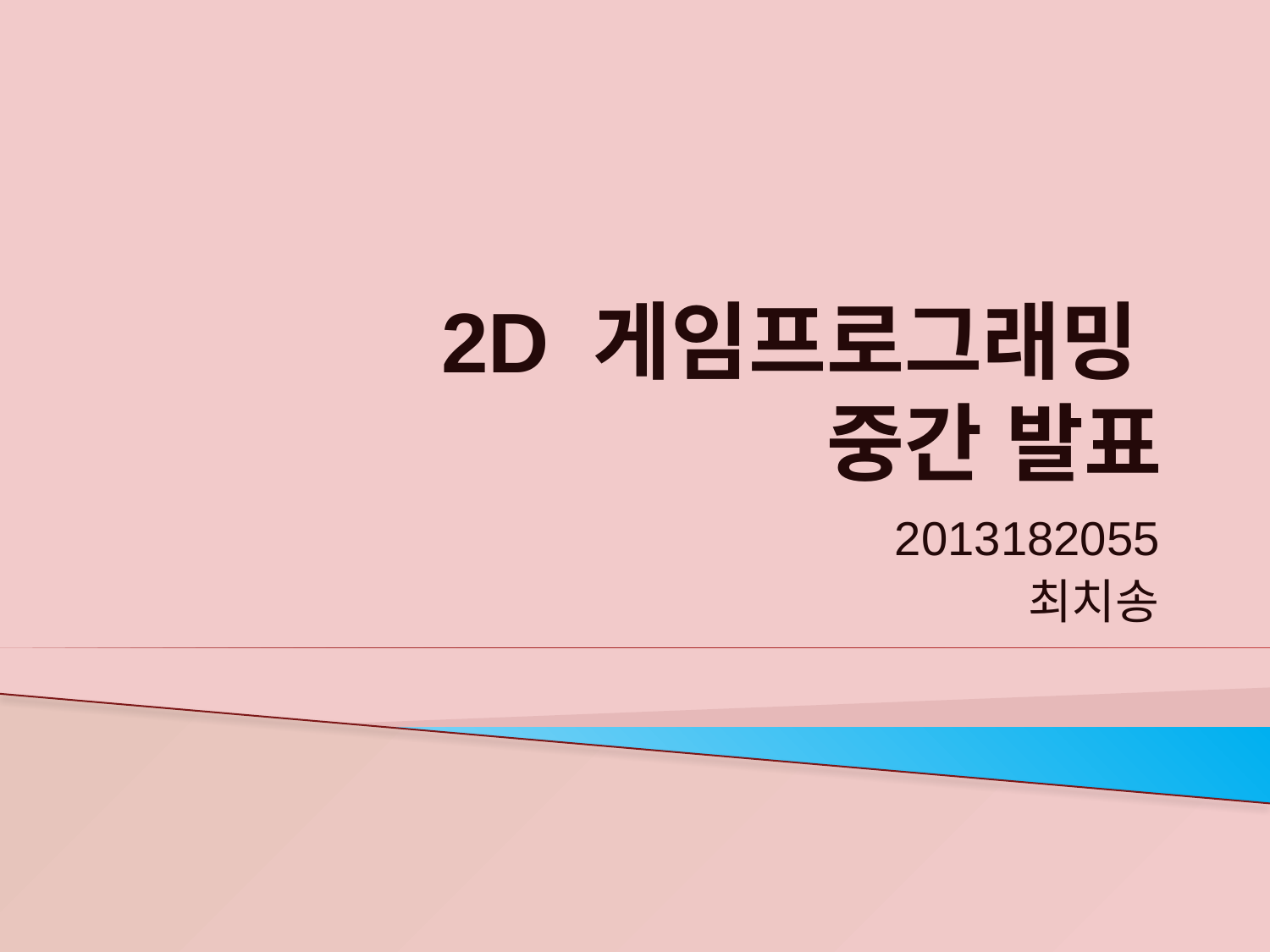

# 2D 게임프로그래밍 중간 발표
2013182055
최치송